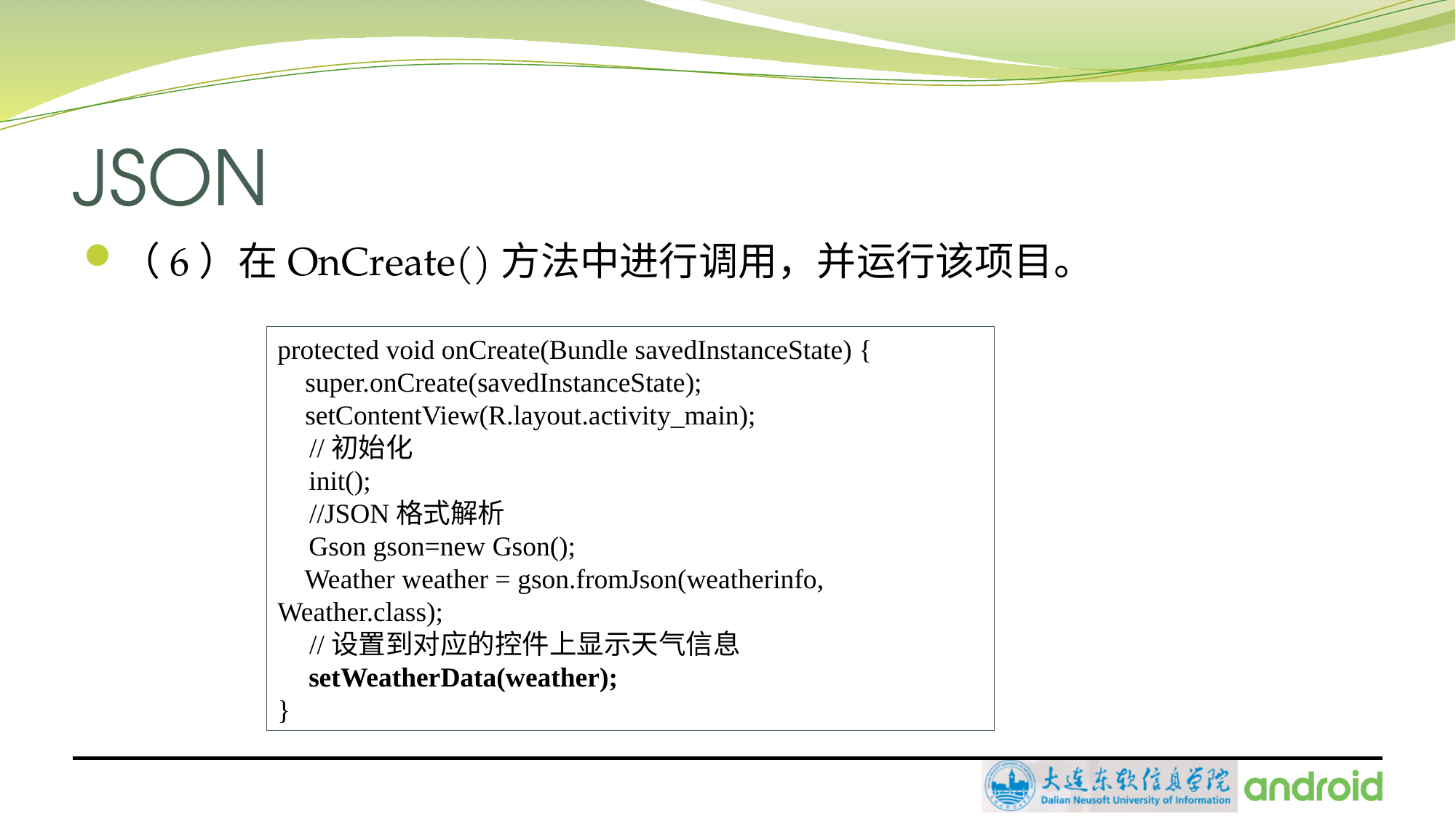

# JSON
（6）在OnCreate()方法中进行调用，并运行该项目。
protected void onCreate(Bundle savedInstanceState) {
    super.onCreate(savedInstanceState);
    setContentView(R.layout.activity_main);
//初始化
    init();
//JSON格式解析
    Gson gson=new Gson();
    Weather weather = gson.fromJson(weatherinfo, Weather.class);
//设置到对应的控件上显示天气信息
    setWeatherData(weather);
}